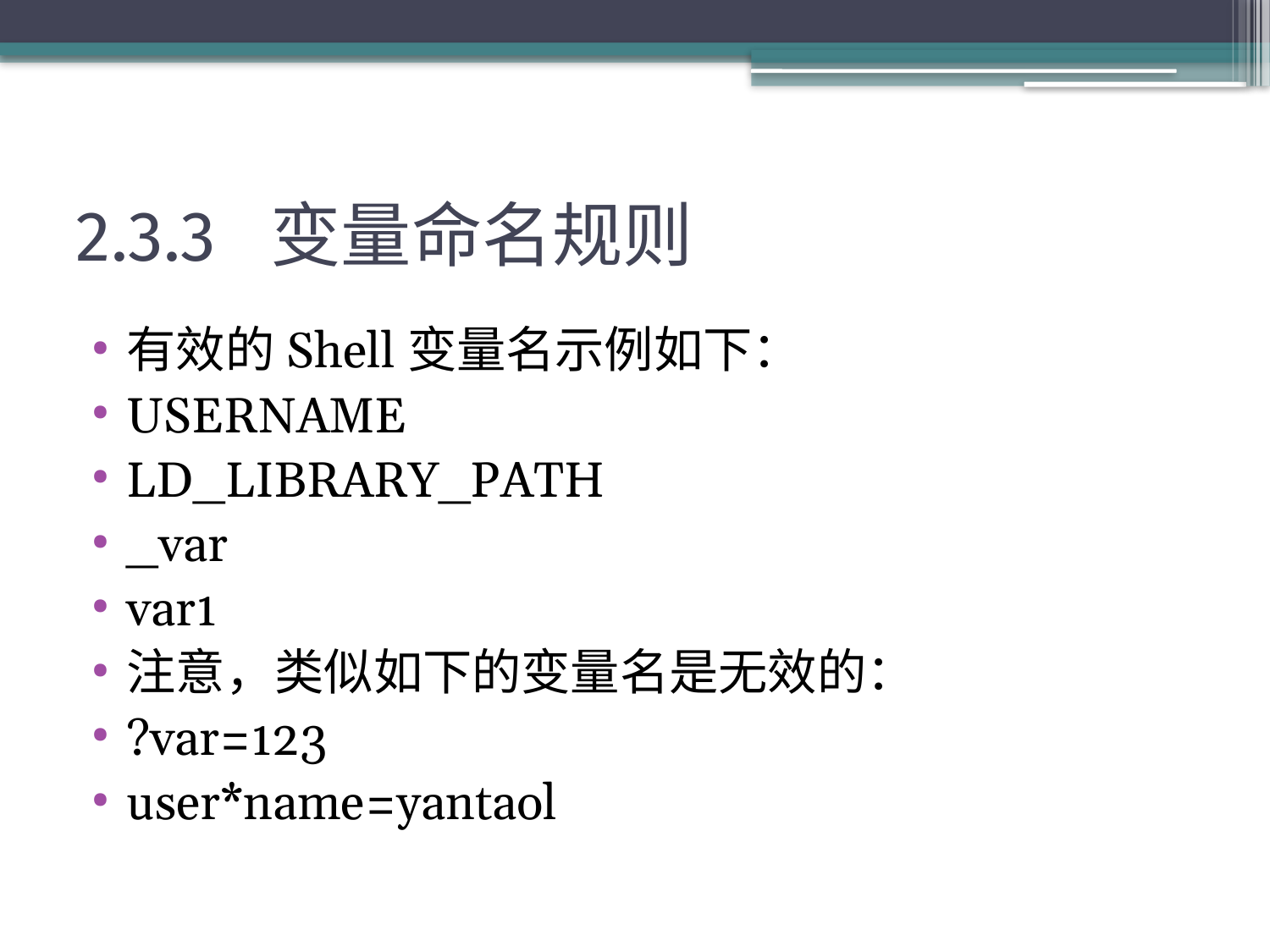

# 2.3.3  变量命名规则
有效的Shell变量名示例如下：
USERNAME
LD_LIBRARY_PATH
_var
var1
注意，类似如下的变量名是无效的：
?var=123
user*name=yantaol